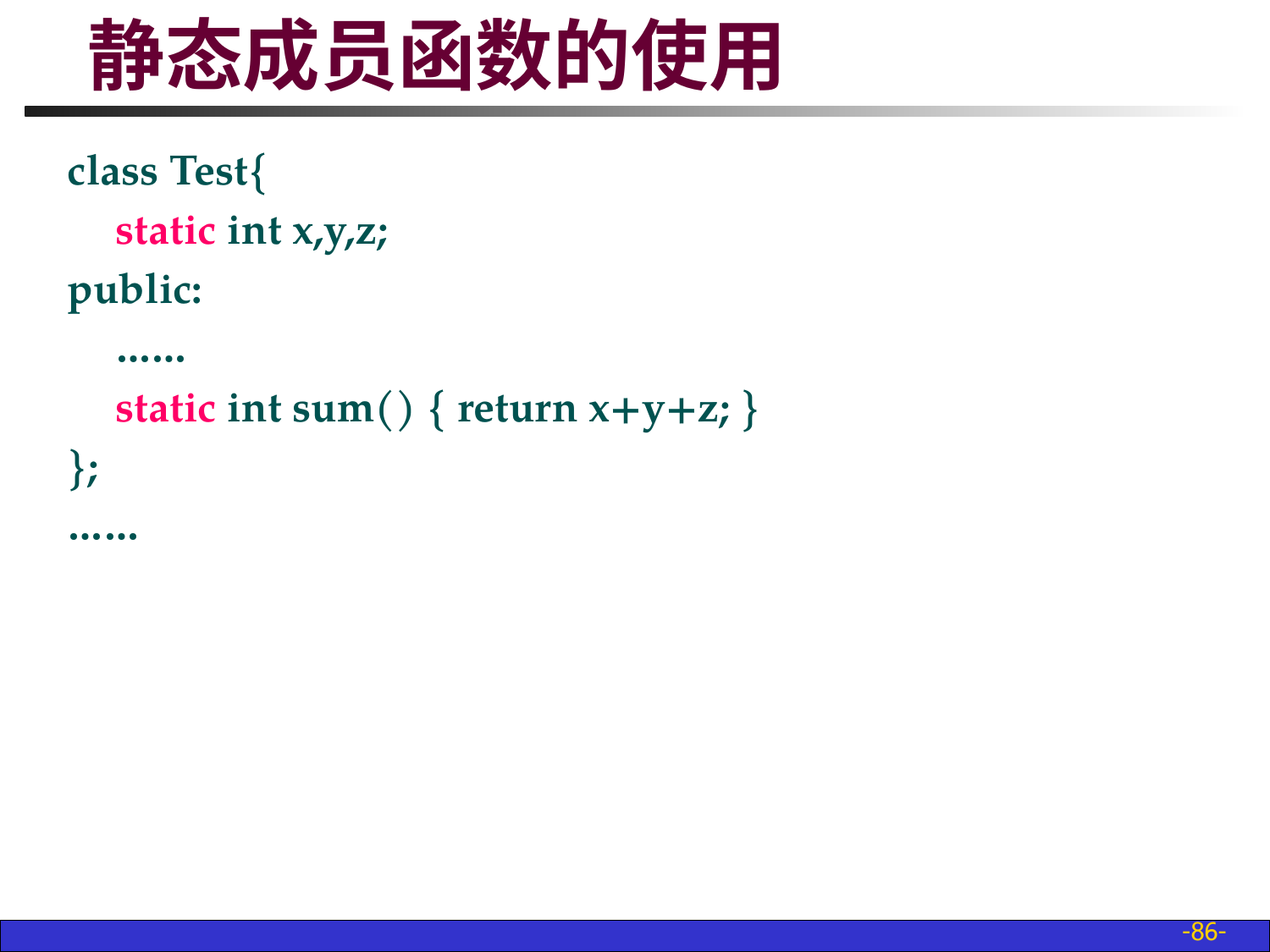

# 静态成员函数的使用
class Test{
	static int x,y,z;
public:
	……
	static int sum() { return x+y+z; }
};
……
-86-